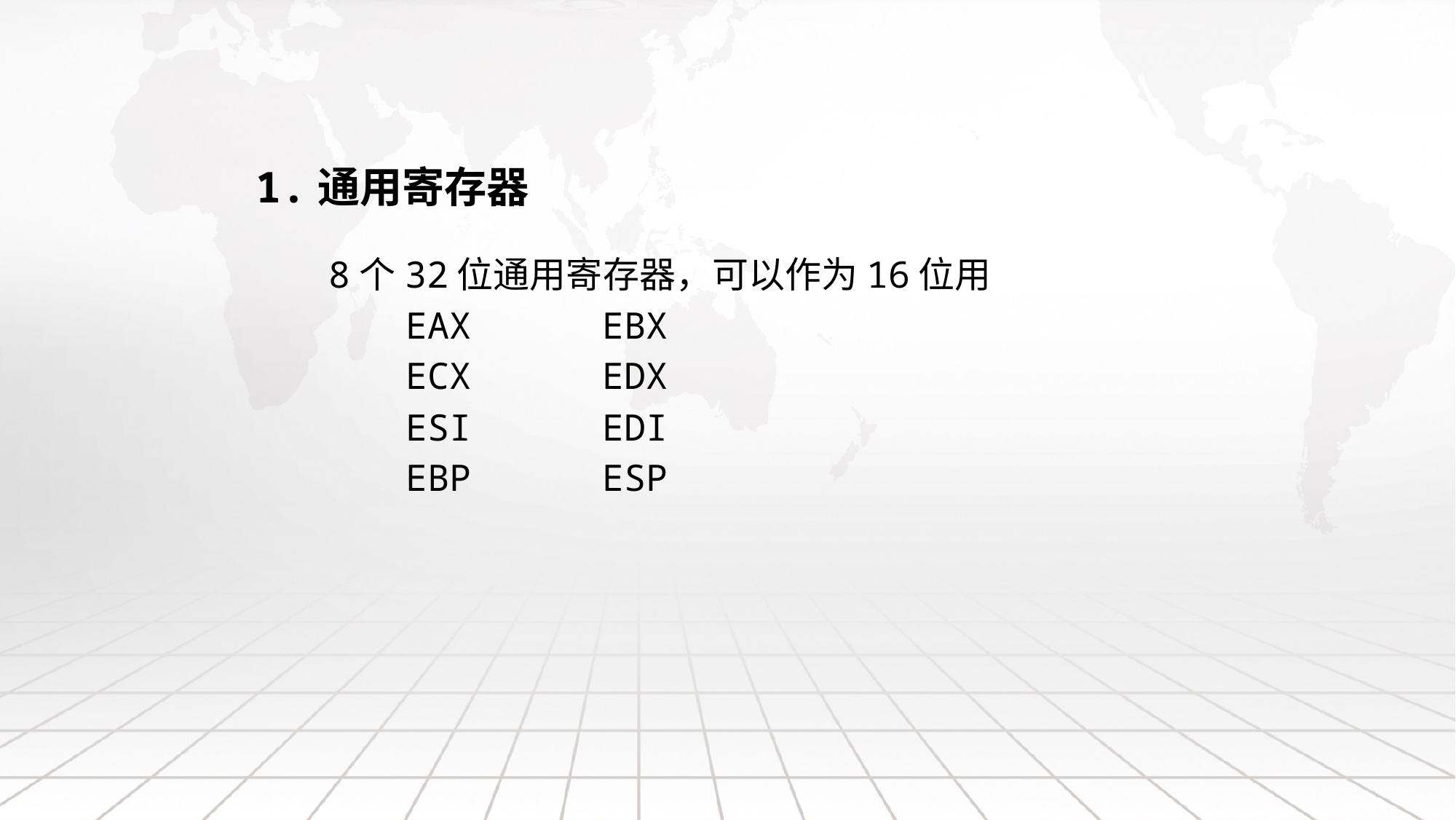

# 1.通用寄存器
	8个32位通用寄存器，可以作为16位用
      EAX      EBX
      ECX      EDX
      ESI      EDI
      EBP      ESP